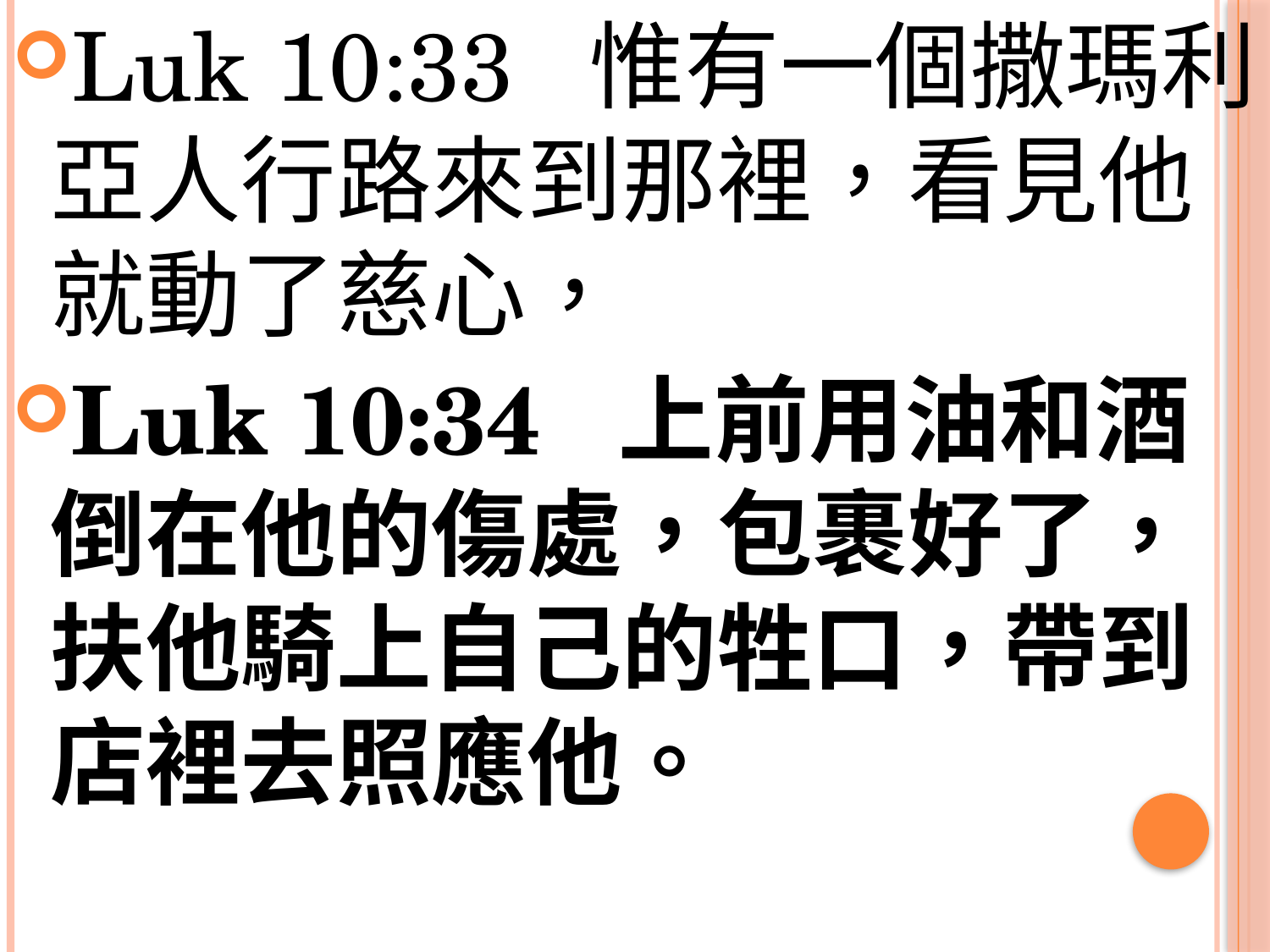

Luk 10:33  惟有一個撒瑪利亞人行路來到那裡，看見他就動了慈心，
Luk 10:34  上前用油和酒倒在他的傷處，包裹好了，扶他騎上自己的牲口，帶到店裡去照應他。